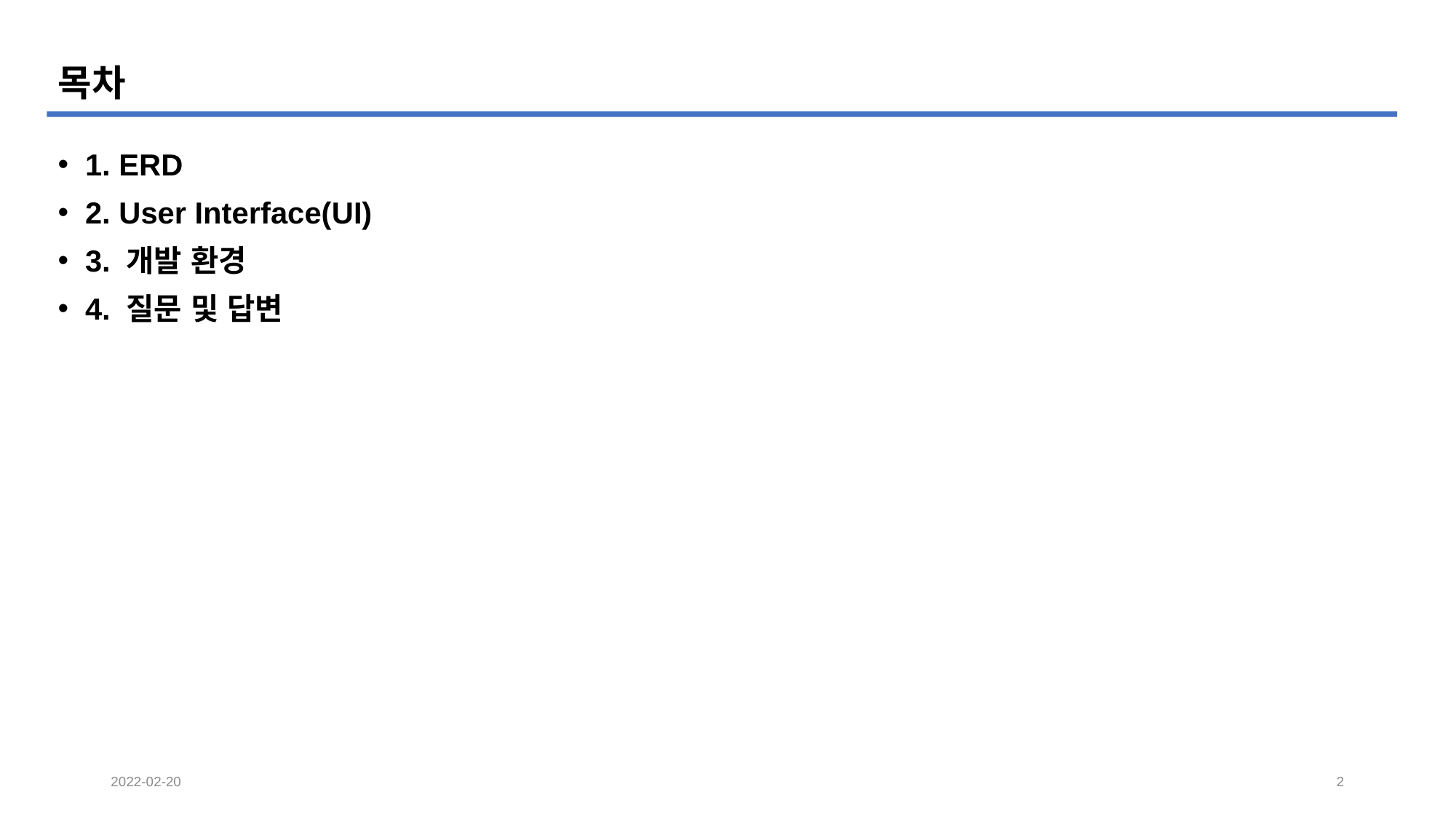

# 목차
1. ERD
2. User Interface(UI)
3. 개발 환경
4. 질문 및 답변
2022-02-20
2